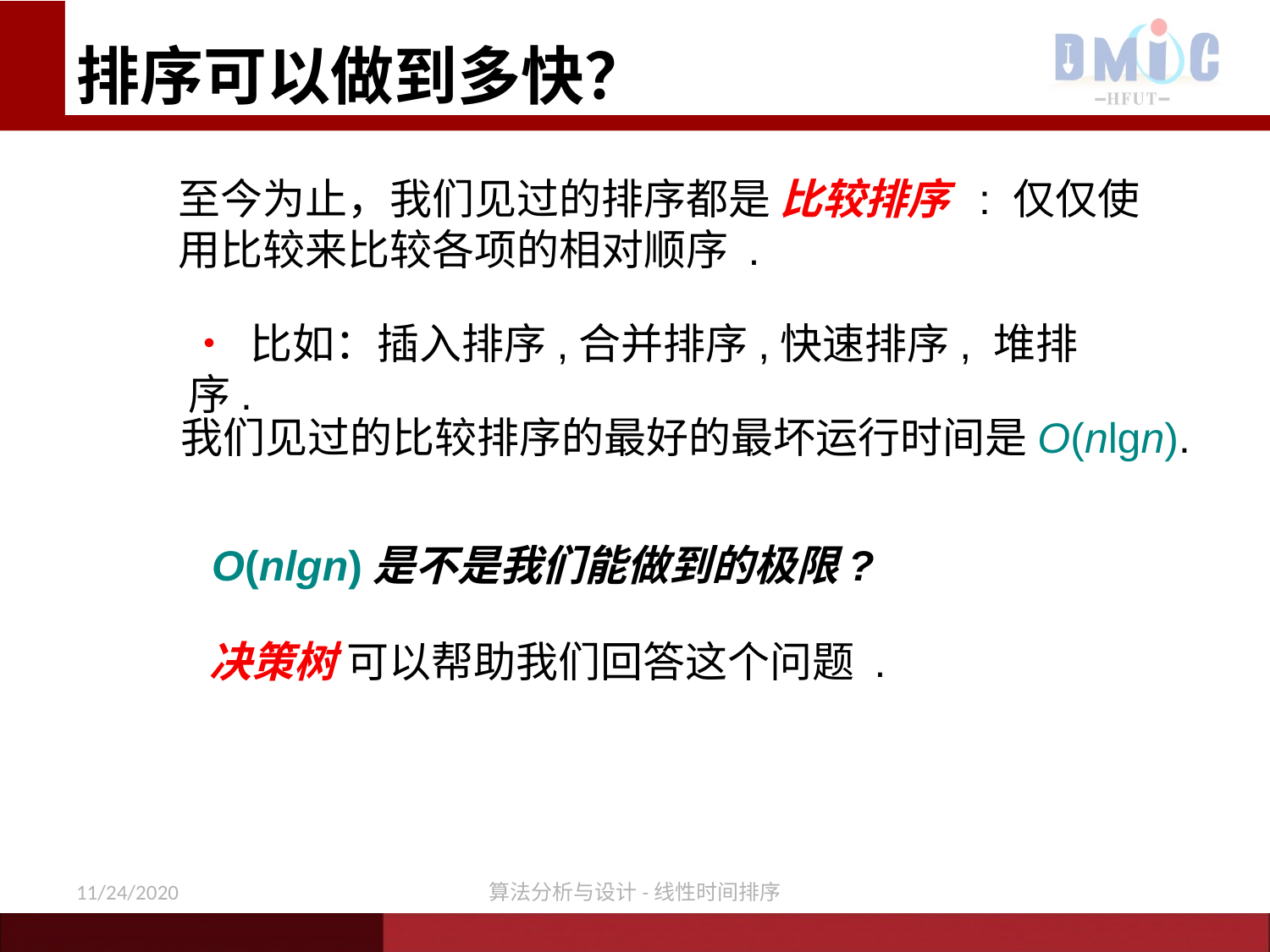

排序可以做到多快？
至今为止，我们见过的排序都是 比较排序  : 仅仅使用比较来比较各项的相对顺序 .
• 比如：插入排序,合并排序,快速排序, 堆排序.
我们见过的比较排序的最好的最坏运行时间是O(nlgn).
  O(nlgn)是不是我们能做到的极限?
  决策树 可以帮助我们回答这个问题 .
11/24/2020
算法分析与设计-线性时间排序